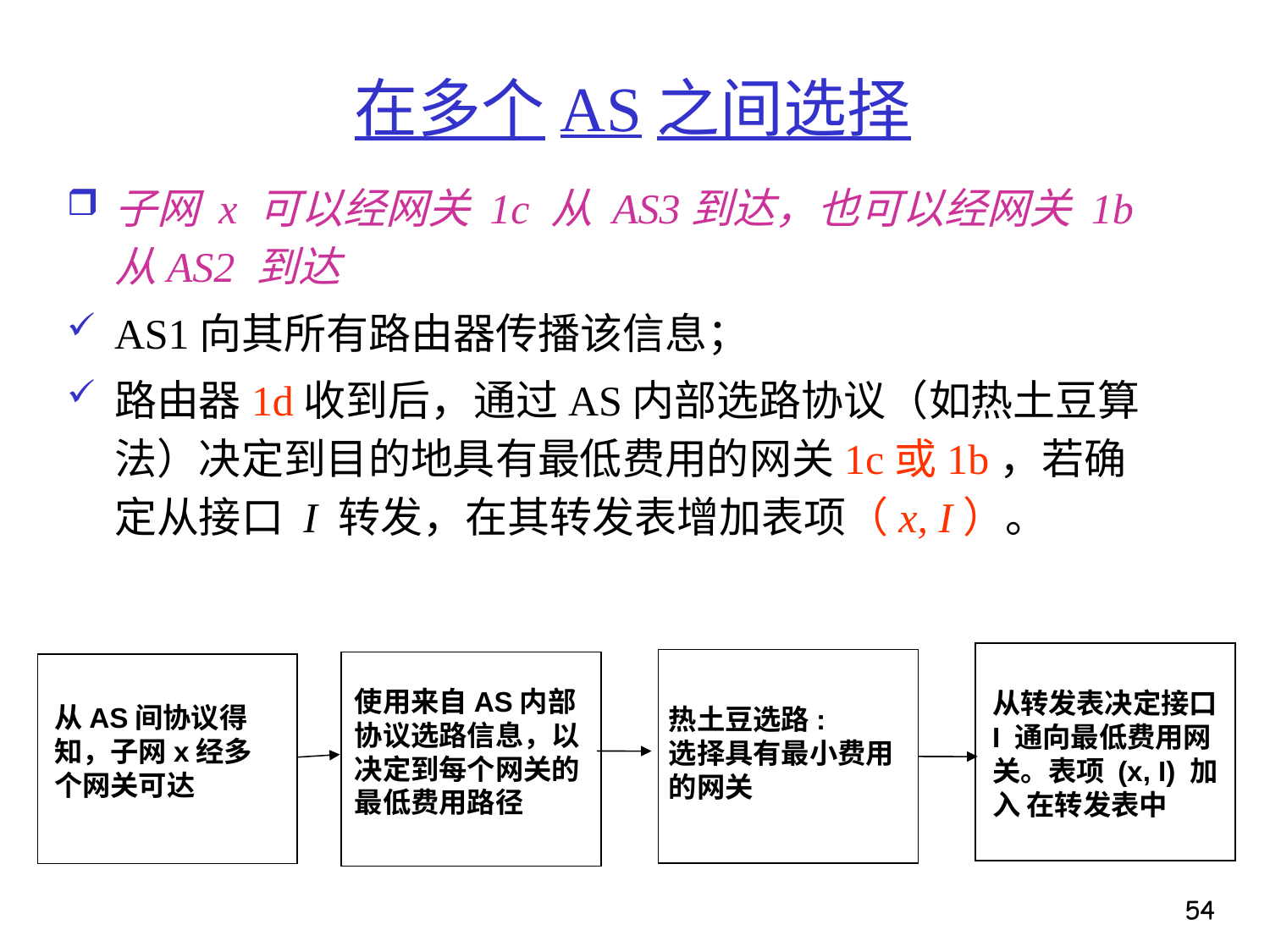

# 在多个AS之间选择
子网 x 可以经网关 1c 从 AS3到达，也可以经网关 1b 从AS2 到达
AS1向其所有路由器传播该信息；
路由器1d收到后，通过AS内部选路协议（如热土豆算法）决定到目的地具有最低费用的网关1c或1b，若确定从接口 I 转发，在其转发表增加表项（x, I）。

使用来自AS内部协议选路信息，以决定到每个网关的最低费用路径
从转发表决定接口 I 通向最低费用网关。表项 (x, I) 加入 在转发表中
从AS间协议得知，子网x经多个网关可达
热土豆选路:
选择具有最小费用的网关

54